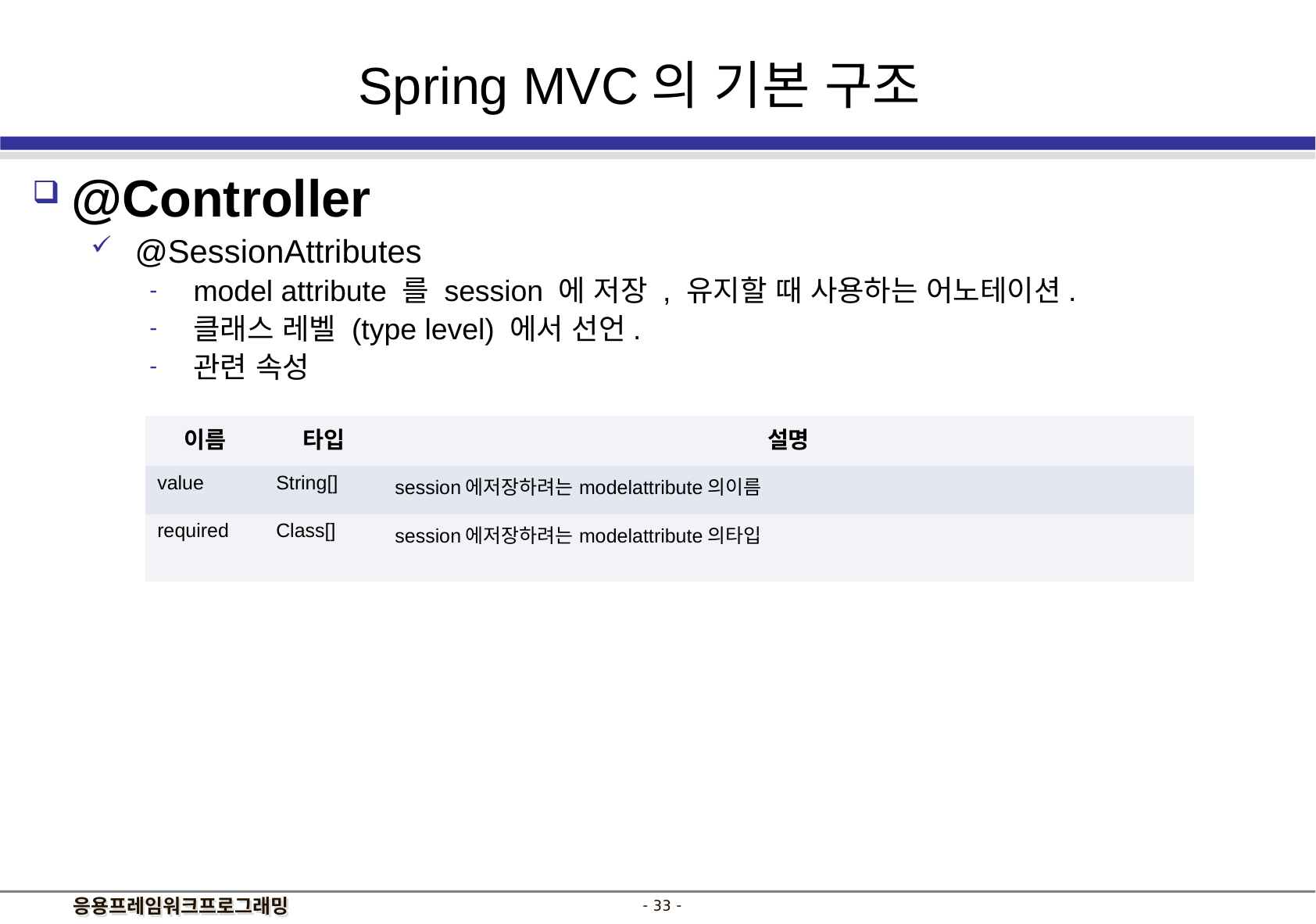

Spring MVC의 기본 구조
 @Controller
@SessionAttributes
model attribute 를 session 에 저장 , 유지할 때 사용하는 어노테이션.
클래스 레벨 (type level) 에서 선언.
관련 속성

| 이름 | 타입 | 설명 |
| --- | --- | --- |
| value | String[] | session에저장하려는modelattribute의이름 |
| required | Class[] | session에저장하려는modelattribute의타입 |
- 33 -